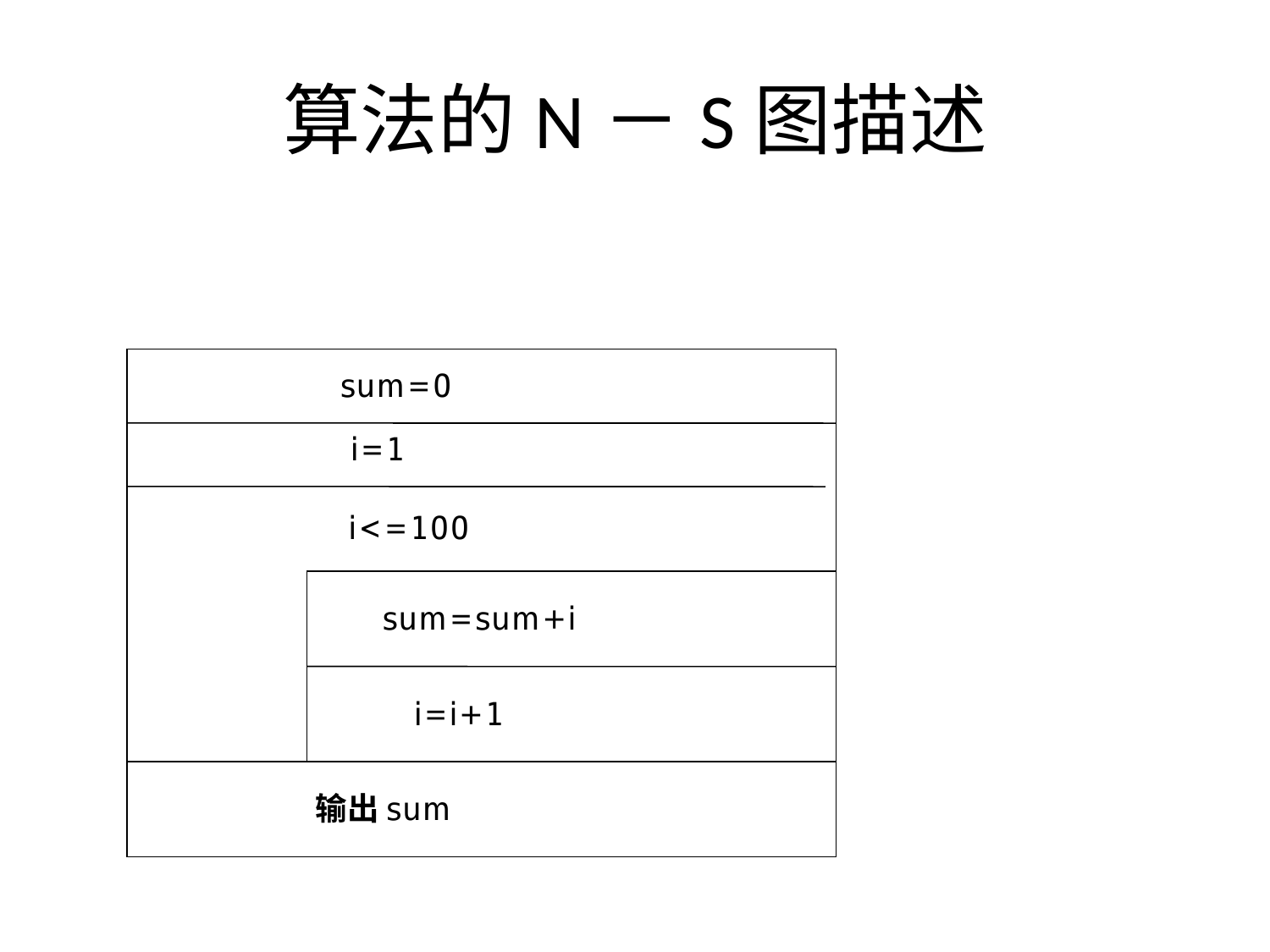

# 算法的N－S图描述

sum=0

i=1

i<=100

sum=sum+i

i=i+1

输出sum